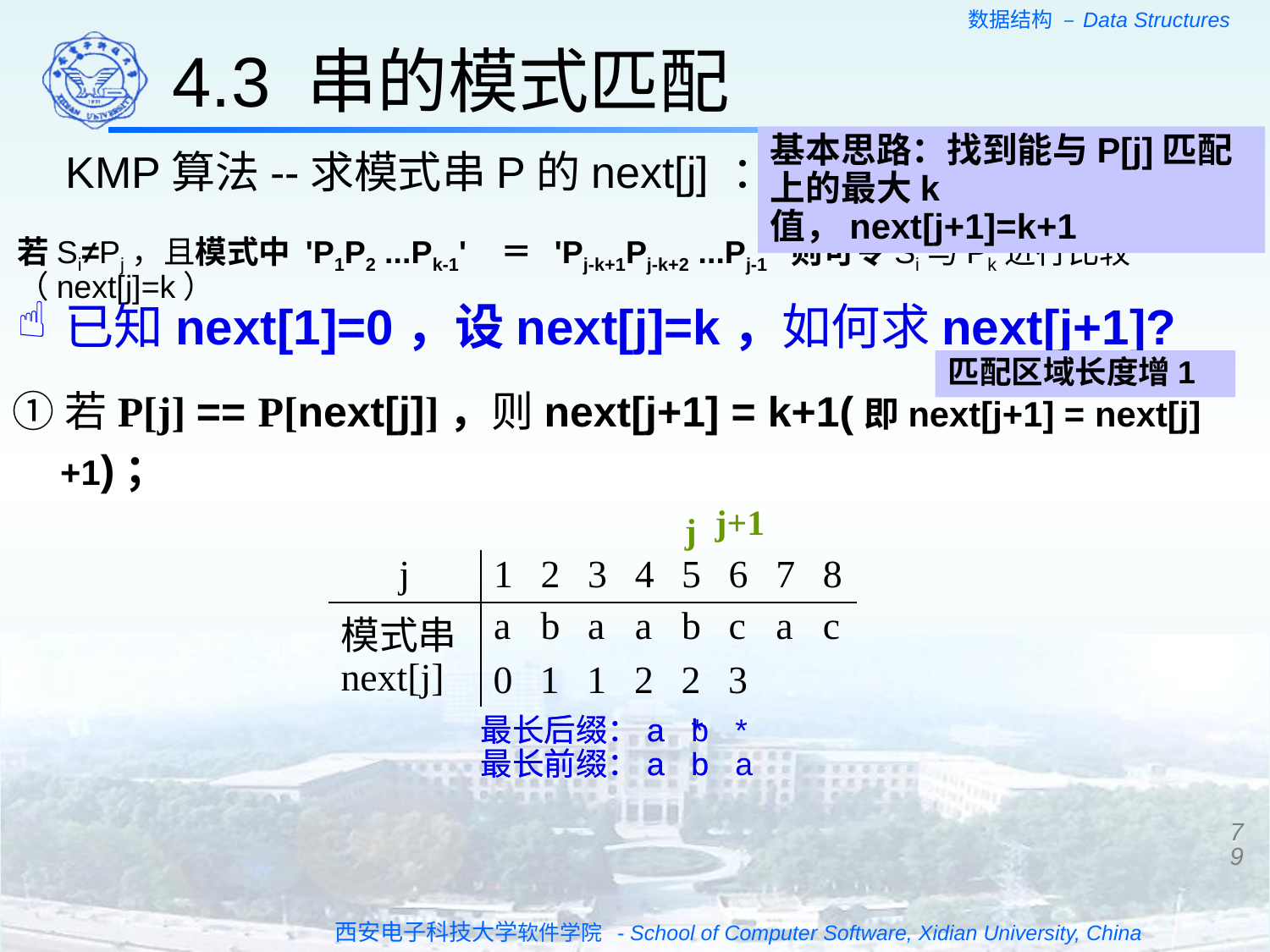

4.3 串的模式匹配
基本思路：找到能与P[j]匹配上的最大k值，next[j+1]=k+1
KMP算法--求模式串P的next[j] ：
若Si≠Pj，且模式中 'P1P2 ...Pk-1'   ＝  'Pj-k+1Pj-k+2 ...Pj-1' 则可令Si与Pk进行比较（next[j]=k）
已知next[1]=0，设next[j]=k，如何求next[j+1]?
匹配区域长度增1
①若P[j] == P[next[j]]，则next[j+1] = k+1(即next[j+1] = next[j]+1)；
j+1
j
| j | 1 | 2 | 3 | 4 | 5 | 6 | 7 | 8 |
| --- | --- | --- | --- | --- | --- | --- | --- | --- |
| 模式串 | a | b | a | a | b | c | a | c |
| next[j] |  |  |  |  |  |  |  |  |

0
1
1
2
2
3

最长后缀：a   *
最长前缀：a   b
最长后缀：a   b   *
最长前缀：a   b   a

79